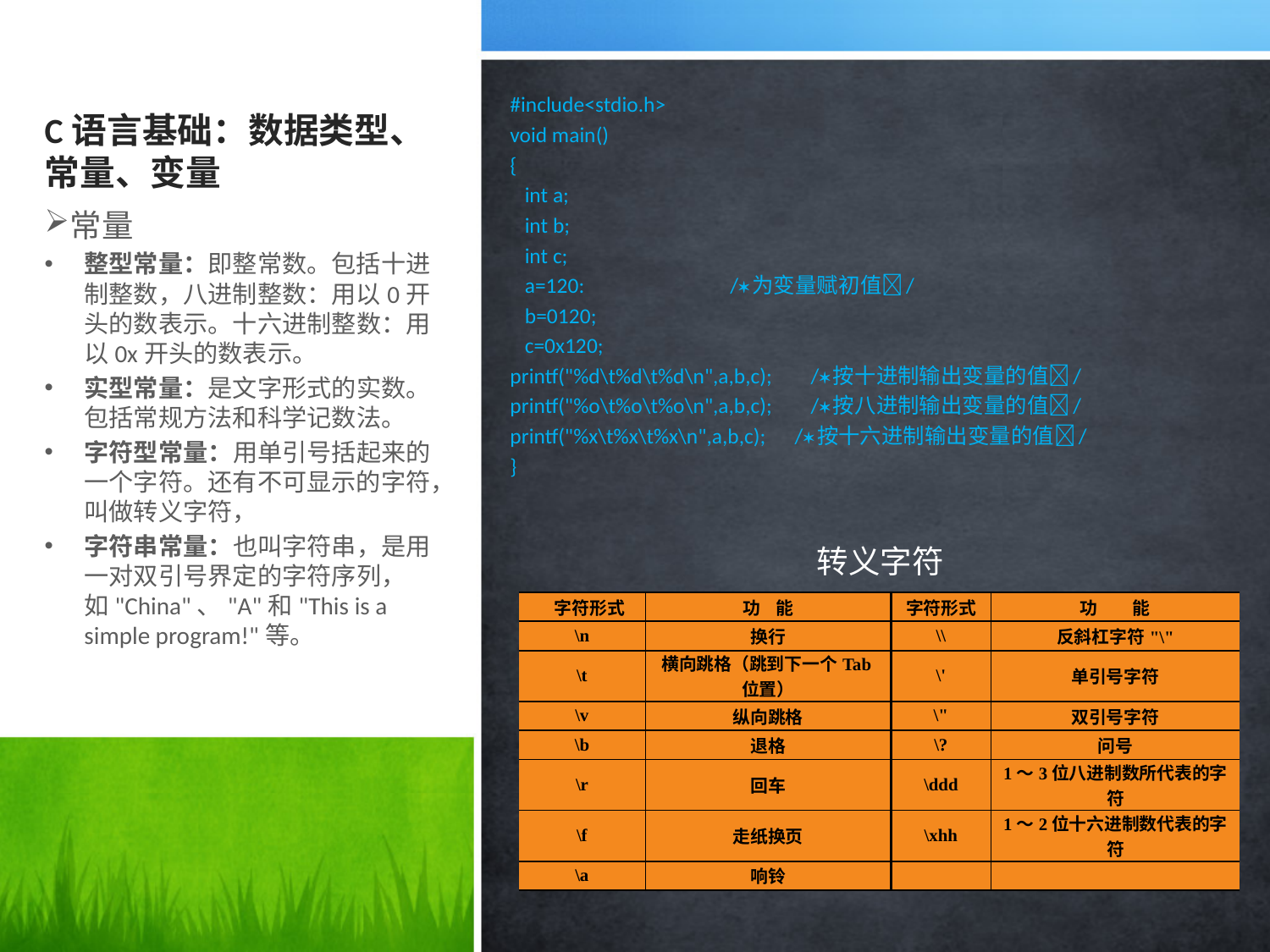

# C语言基础：数据类型、常量、变量
#include<stdio.h>
void main()
{
   int a;
   int b;
   int c;
   a=120:                              /∗为变量赋初值∗/
   b=0120;
   c=0x120;
printf("%d\t%d\t%d\n",a,b,c);        /∗按十进制输出变量的值∗/
printf("%o\t%o\t%o\n",a,b,c);        /∗按八进制输出变量的值∗/
printf("%x\t%x\t%x\n",a,b,c);      /∗按十六进制输出变量的值∗/
}

常量
整型常量：即整常数。包括十进制整数，八进制整数：用以0开头的数表示。十六进制整数：用以0x开头的数表示。
实型常量：是文字形式的实数。包括常规方法和科学记数法。
字符型常量：用单引号括起来的一个字符。还有不可显示的字符，叫做转义字符，
字符串常量：也叫字符串，是用一对双引号界定的字符序列，如"China"、"A"和"This is a simple program!"等。

转义字符
| 字符形式 | 功 能 | 字符形式 | 功　　能 |
| --- | --- | --- | --- |
| \n | 换行 | \\ | 反斜杠字符"\" |
| \t | 横向跳格（跳到下一个Tab位置） | \' | 单引号字符 |
| \v | 纵向跳格 | \" | 双引号字符 |
| \b | 退格 | \? | 问号 |
| \r | 回车 | \ddd | 1～3位八进制数所代表的字符 |
| \f | 走纸换页 | \xhh | 1～2位十六进制数代表的字符 |
| \a | 响铃 |  |  |